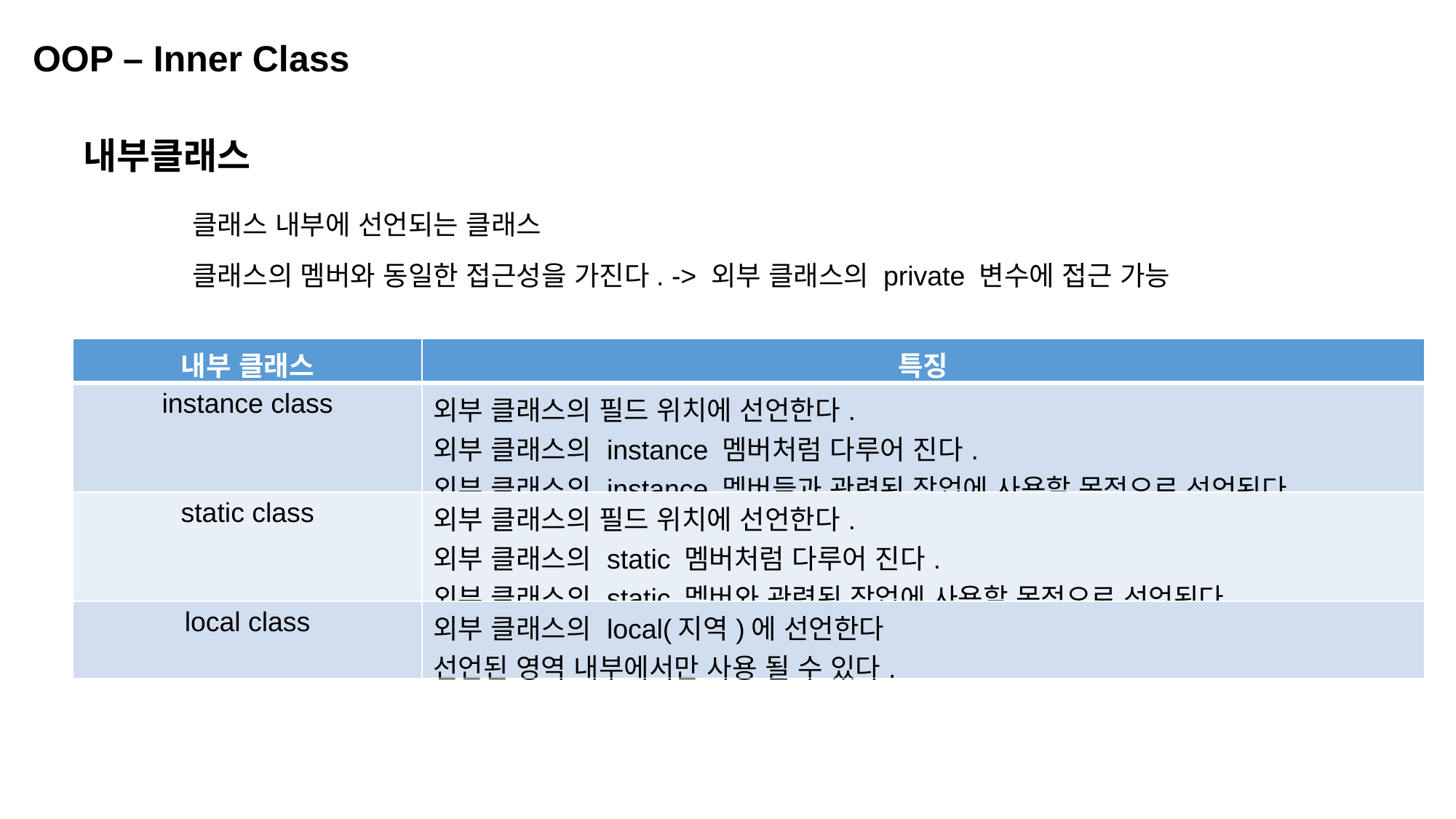

OOP – Inner Class

내부클래스
	클래스 내부에 선언되는 클래스
	클래스의 멤버와 동일한 접근성을 가진다. -> 외부 클래스의 private 변수에 접근 가능
| 내부 클래스 | 특징 |
| --- | --- |
| instance class | 외부 클래스의 필드 위치에 선언한다. 외부 클래스의 instance 멤버처럼 다루어 진다. 외부 클래스의 instance 멤버들과 관련된 작업에 사용할 목적으로 선언된다. |
| static class | 외부 클래스의 필드 위치에 선언한다. 외부 클래스의 static 멤버처럼 다루어 진다. 외부 클래스의 static 멤버와 관련된 작업에 사용할 목적으로 선언된다. |
| local class | 외부 클래스의 local(지역)에 선언한다 선언된 영역 내부에서만 사용 될 수 있다. |